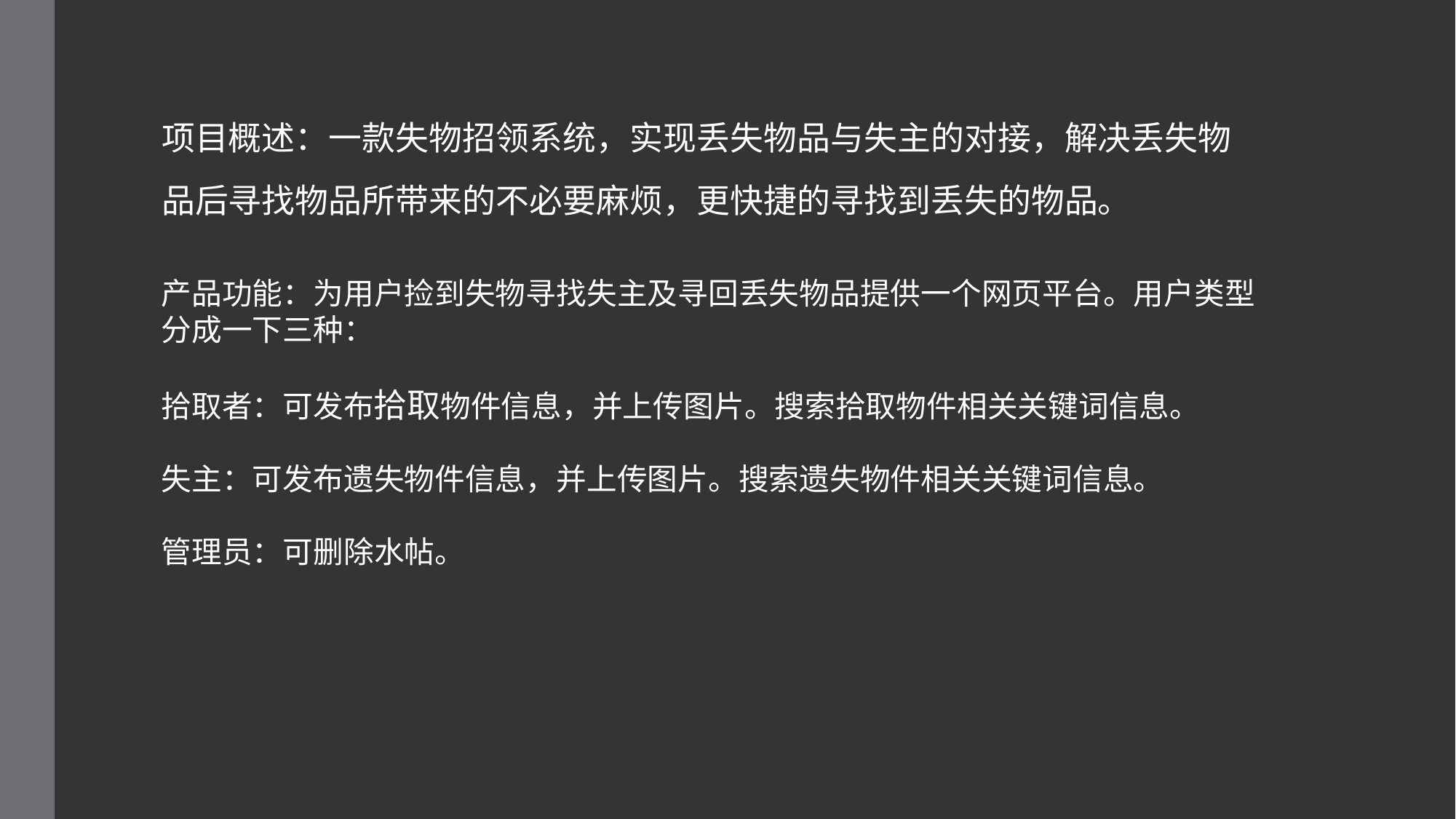

项目概述：一款失物招领系统，实现丢失物品与失主的对接，解决丢失物
品后寻找物品所带来的不必要麻烦，更快捷的寻找到丢失的物品。

产品功能：为用户捡到失物寻找失主及寻回丢失物品提供一个网页平台。用户类型分成一下三种：

拾取者：可发布拾取物件信息，并上传图片。搜索拾取物件相关关键词信息。

失主：可发布遗失物件信息，并上传图片。搜索遗失物件相关关键词信息。

管理员：可删除水帖。